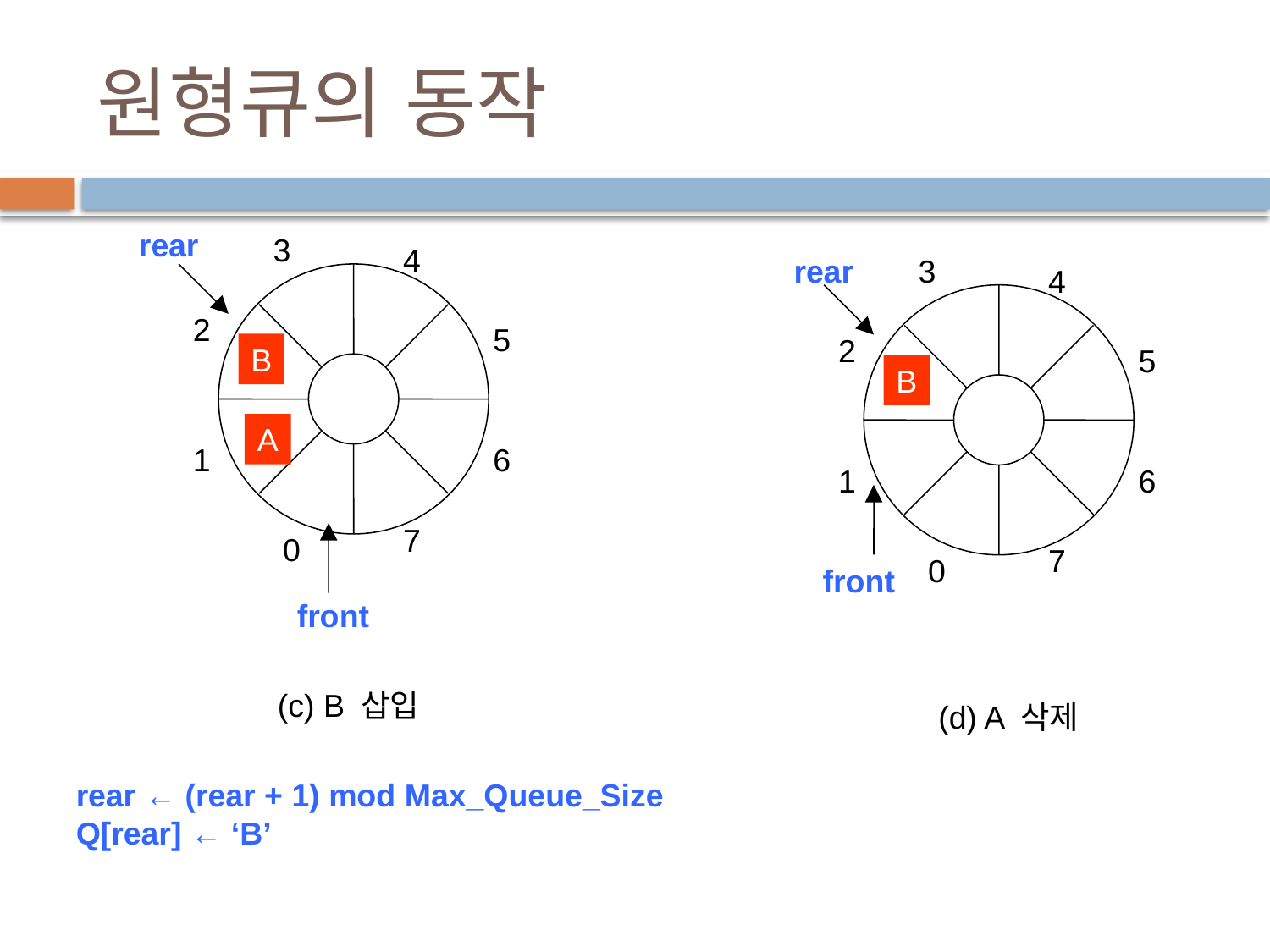

# 원형큐의 동작
rear
3
4
rear
3
4

2
5
2
B
5
B
A
1
6
1
6

7

0
7
0
front
front
(c) B 삽입
(d) A 삭제
rear ← (rear + 1) mod Max_Queue_Size
Q[rear] ← ‘B’